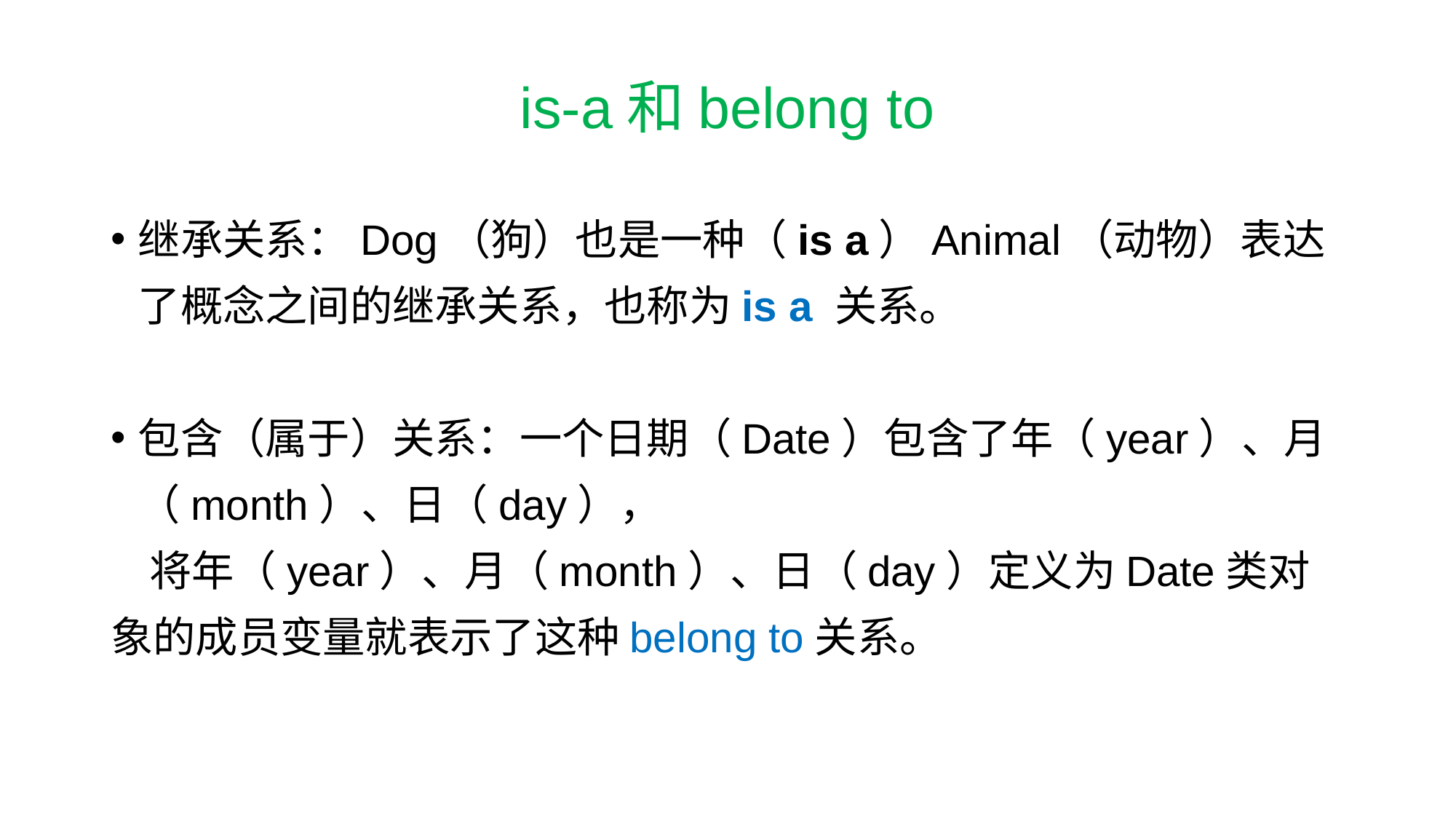

# is-a和belong to
继承关系：Dog（狗）也是一种（is a）Animal（动物）表达了概念之间的继承关系，也称为is a 关系。

包含（属于）关系：一个日期（Date）包含了年（year）、月（month）、日（day），
   将年（year）、月（month）、日（day）定义为Date类对象的成员变量就表示了这种belong to关系。